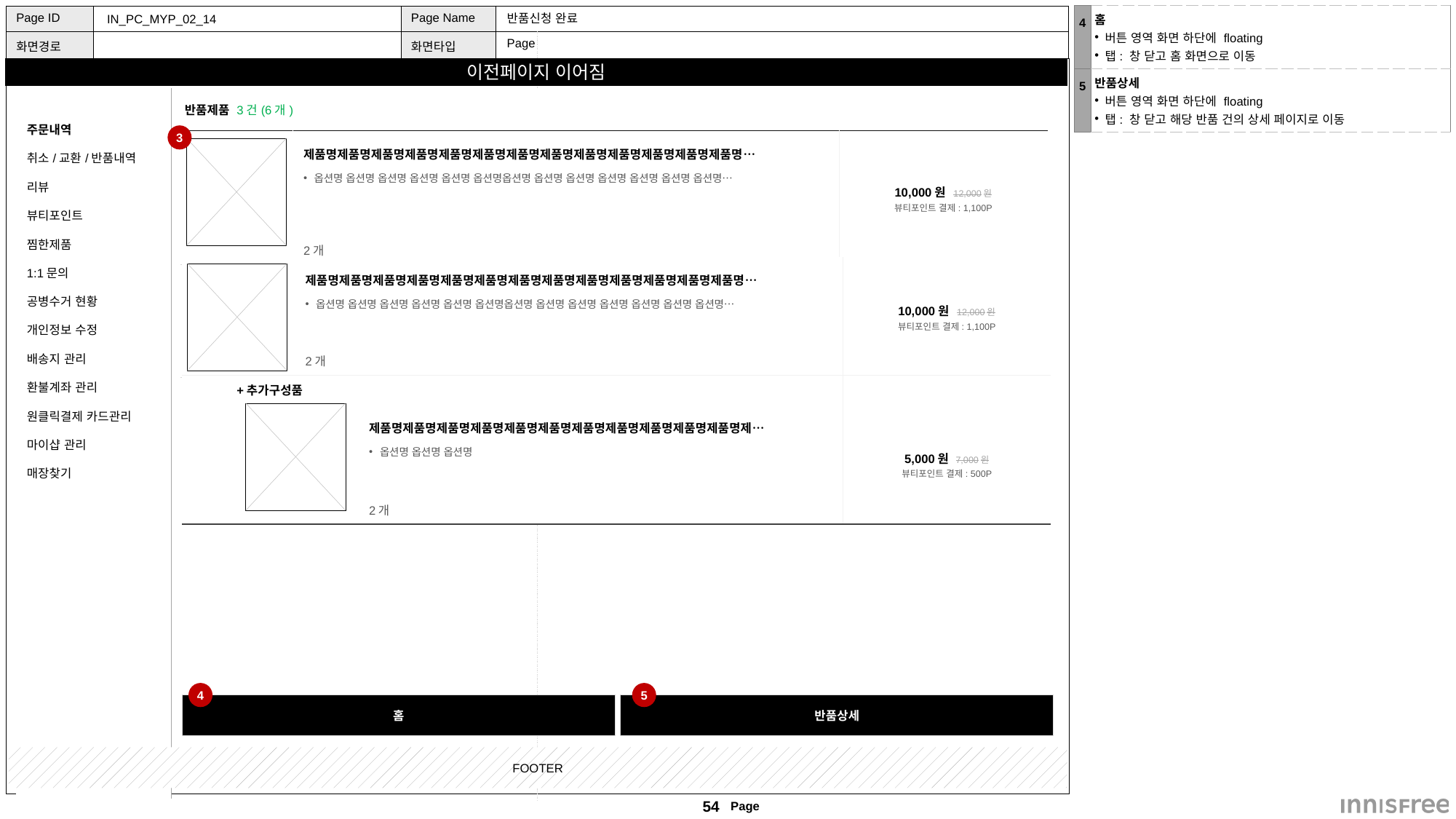

| 4 | 홈 버튼 영역 화면 하단에 floating 탭: 창 닫고 홈 화면으로 이동 |
| --- | --- |
| 5 | 반품상세 버튼 영역 화면 하단에 floating 탭: 창 닫고 해당 반품 건의 상세 페이지로 이동 |
 IN_PC_MYP_02_14
# 반품신청 완료
Page
| 주문내역 |
| --- |
| 취소/교환/반품내역 |
| 리뷰 |
| 뷰티포인트 |
| 찜한제품 |
| 1:1문의 |
| 공병수거 현황 |
| 개인정보 수정 |
| 배송지 관리 |
| 환불계좌 관리 |
| 원클릭결제 카드관리 |
| 마이샵 관리 |
| 매장찾기 |
|  |
| 반품제품 3건(6개) |  |  |
| --- | --- | --- |
|  | 제품명제품명제품명제품명제품명제품명제품명제품명제품명제품명제품명제품명제품명… 옵션명 옵션명 옵션명 옵션명 옵션명 옵션명옵션명 옵션명 옵션명 옵션명 옵션명 옵션명 옵션명… | 10,000원 12,000원 뷰티포인트 결제: 1,100P |
|  | 2개 |  |
|  |  |  |
3

|  |  | 제품명제품명제품명제품명제품명제품명제품명제품명제품명제품명제품명제품명제품명… 옵션명 옵션명 옵션명 옵션명 옵션명 옵션명옵션명 옵션명 옵션명 옵션명 옵션명 옵션명 옵션명… |  | 10,000원 12,000원 뷰티포인트 결제: 1,100P |
| --- | --- | --- | --- | --- |
|  |  | 2개 |  |  |
|  | +추가구성품 |  |  |  |
|  |  |  | 제품명제품명제품명제품명제품명제품명제품명제품명제품명제품명제품명제… 옵션명 옵션명 옵션명 | 5,000원 7,000원 뷰티포인트 결제: 500P |
|  |  |  | 2개 |  |

4
5
홈
반품상세
FOOTER